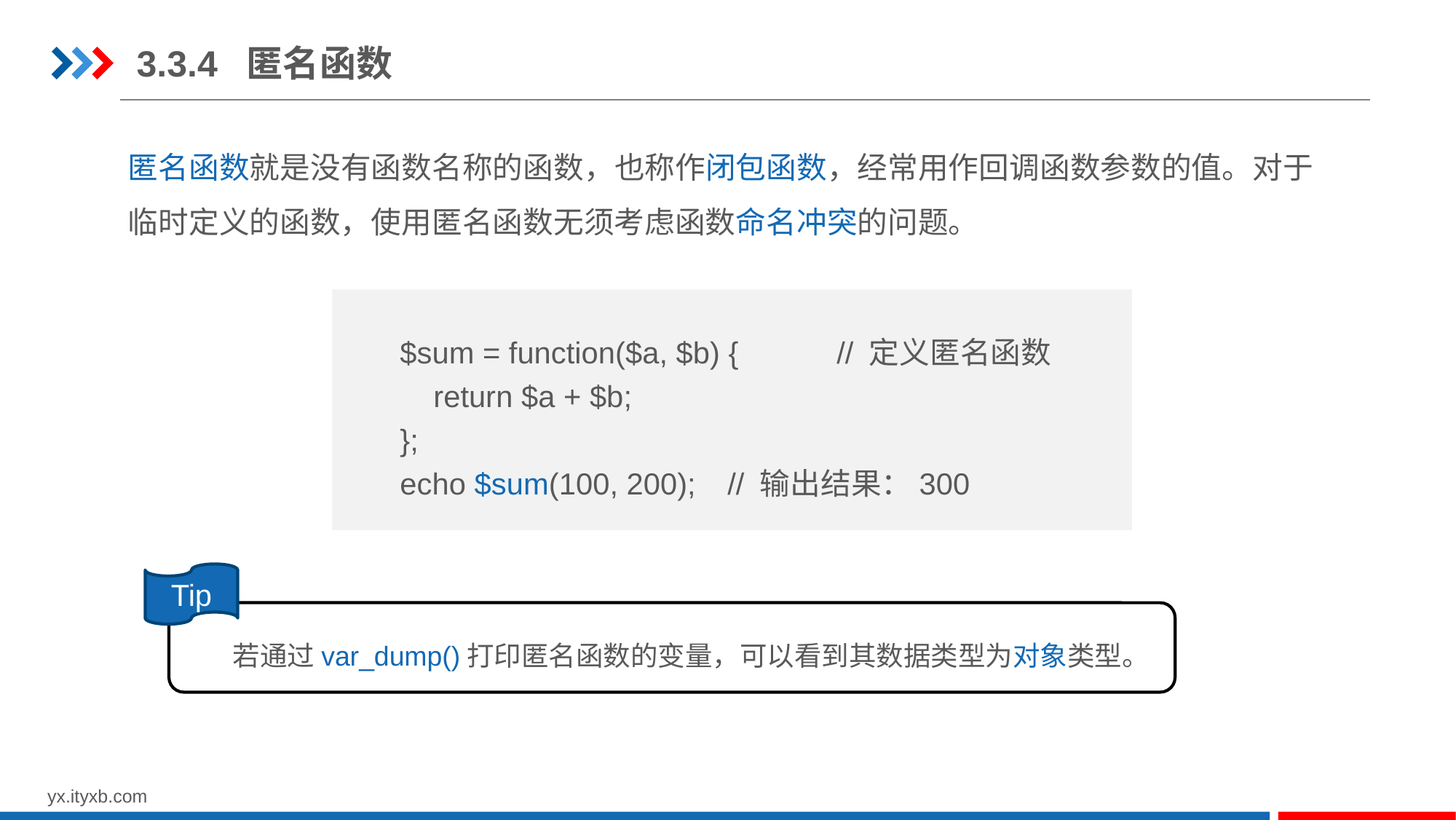

3.3.4  匿名函数
匿名函数就是没有函数名称的函数，也称作闭包函数，经常用作回调函数参数的值。对于临时定义的函数，使用匿名函数无须考虑函数命名冲突的问题。

$sum = function($a, $b) {	// 定义匿名函数
    return $a + $b;
};
echo $sum(100, 200);	// 输出结果：300
Tip

若通过var_dump()打印匿名函数的变量，可以看到其数据类型为对象类型。